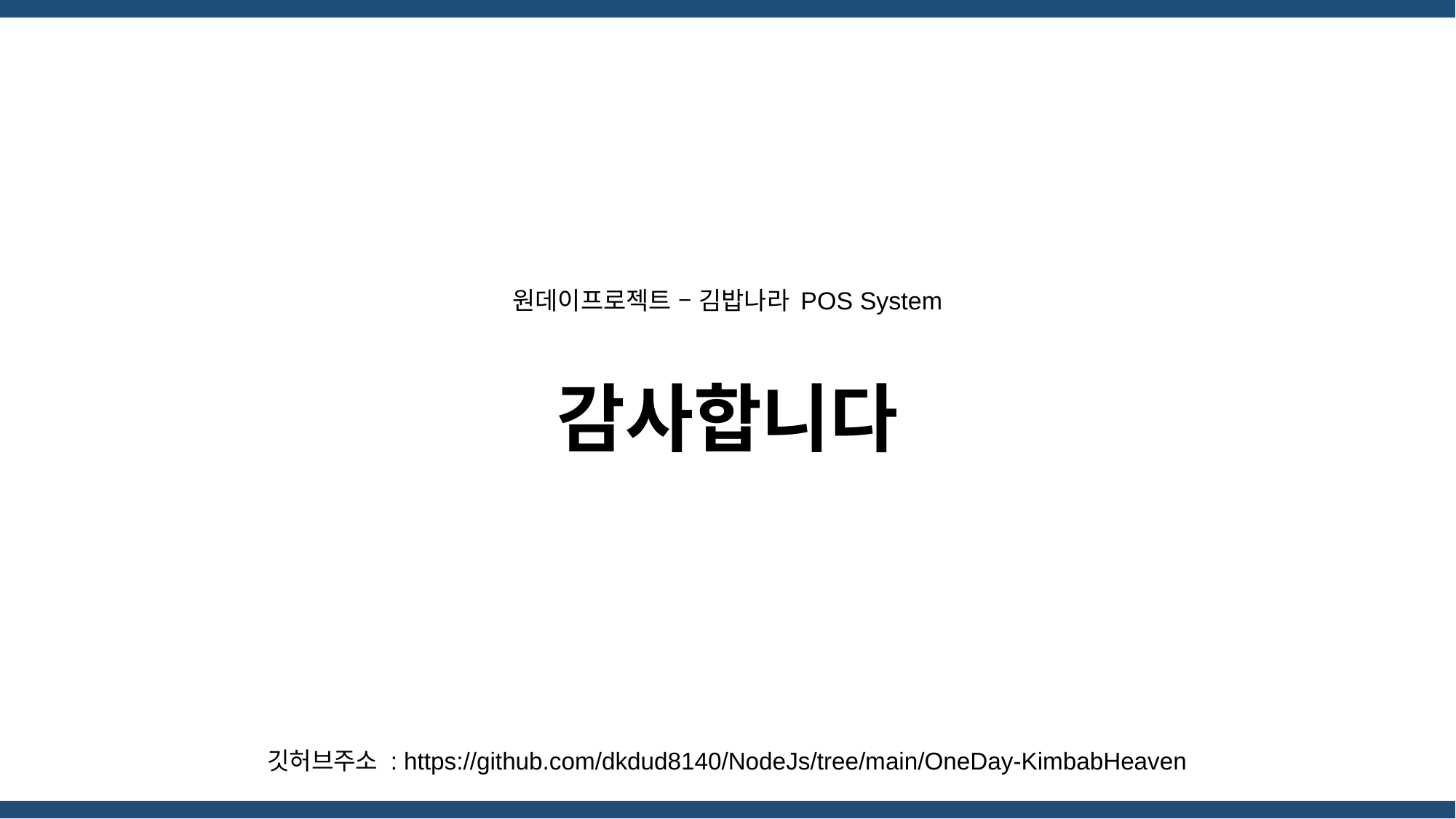

# 원데이프로젝트 – 김밥나라 POS System 감사합니다
깃허브주소 : https://github.com/dkdud8140/NodeJs/tree/main/OneDay-KimbabHeaven